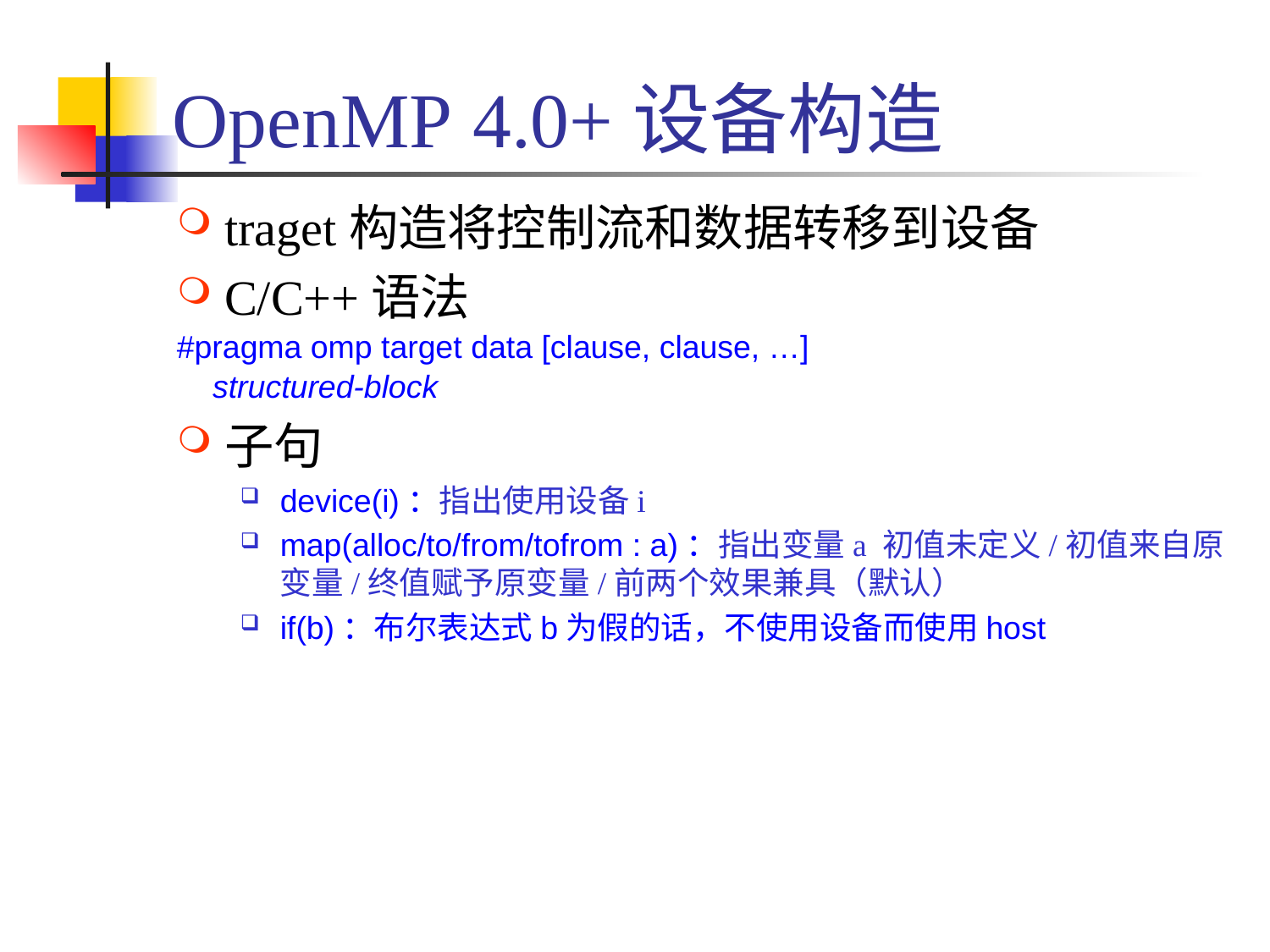

# OpenMP 4.0+设备构造
traget构造将控制流和数据转移到设备
C/C++语法
#pragma omp target data [clause, clause, …]
    structured-block
子句
device(i)：指出使用设备i
map(alloc/to/from/tofrom : a)：指出变量a 初值未定义/初值来自原变量/终值赋予原变量/前两个效果兼具（默认）
if(b)：布尔表达式b为假的话，不使用设备而使用host